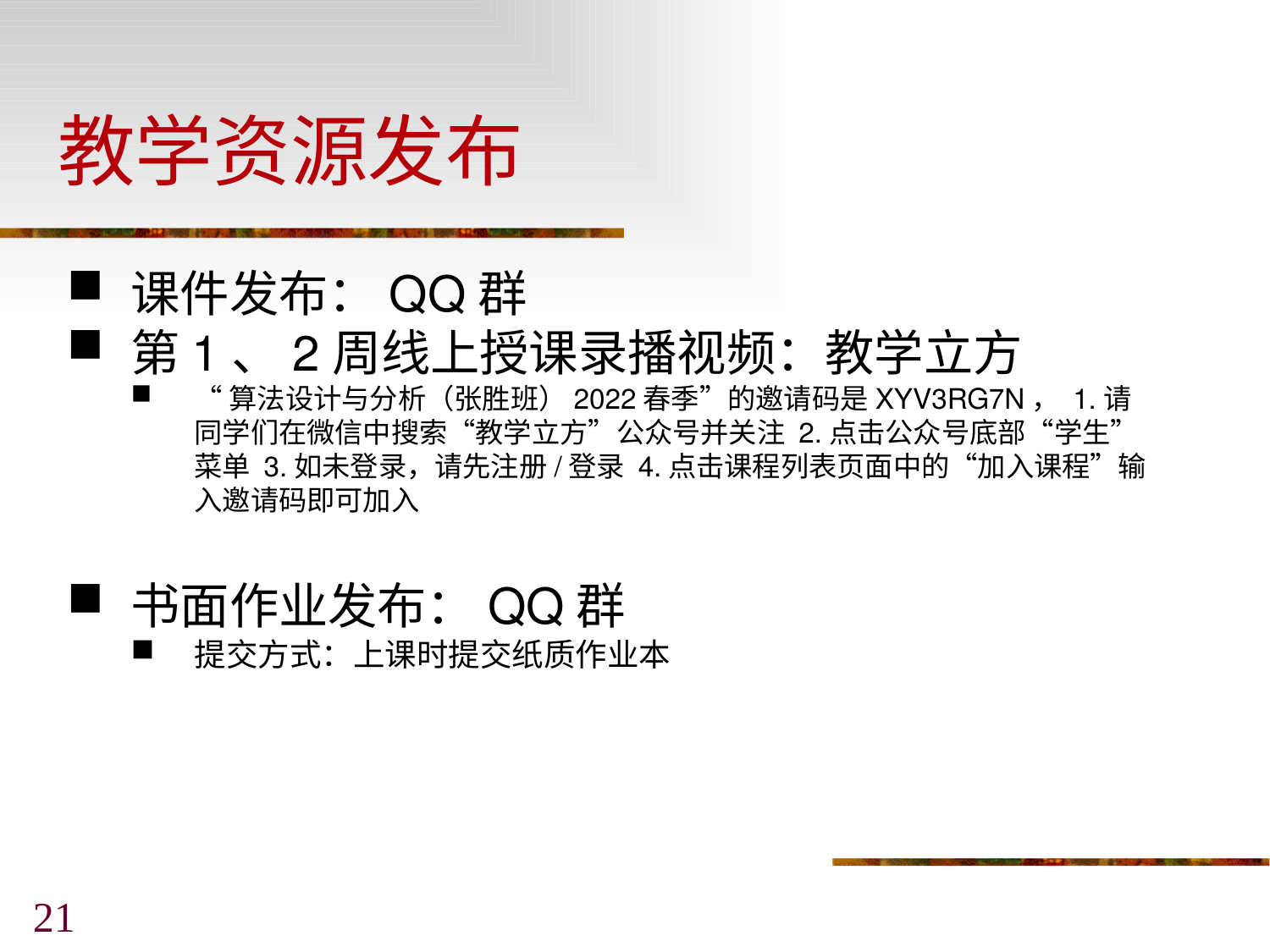

# 教学资源发布
课件发布：QQ群
第1、2周线上授课录播视频：教学立方
“算法设计与分析（张胜班）2022春季”的邀请码是XYV3RG7N， 1.请同学们在微信中搜索“教学立方”公众号并关注 2.点击公众号底部“学生”菜单 3.如未登录，请先注册/登录 4.点击课程列表页面中的“加入课程”输入邀请码即可加入

书面作业发布：QQ群
提交方式：上课时提交纸质作业本

21